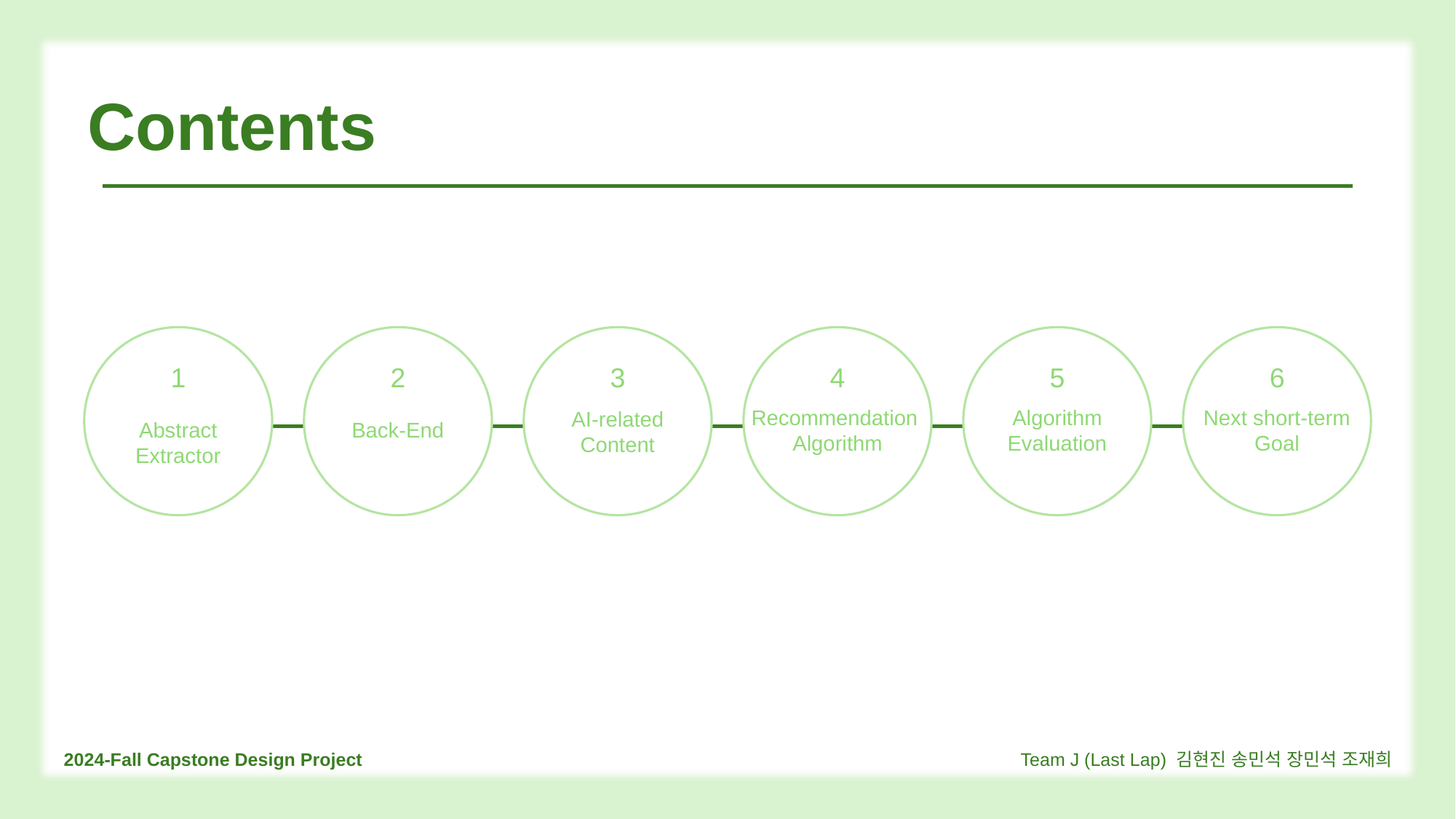

Contents

1
Abstract
Extractor

2
Back-End

3
AI-related
Content

4
Recommendation
Algorithm

5
Algorithm
Evaluation

6
Next short-term
Goal
2024-Fall Capstone Design Project
Team J (Last Lap) 김현진 송민석 장민석 조재희